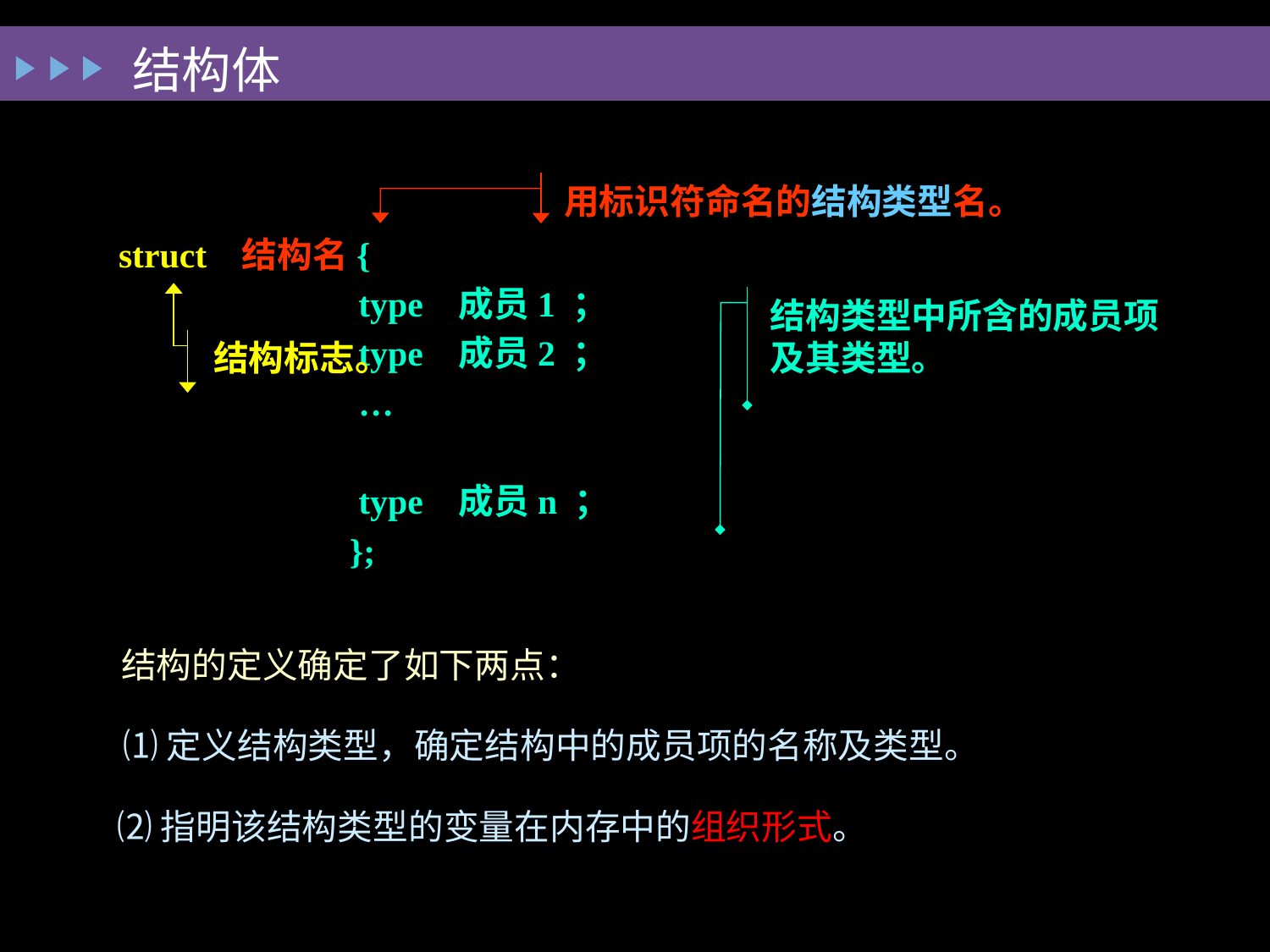

结构体
用标识符命名的结构类型名。
struct   结构名{
                           type   成员1 ；
                           type   成员2 ；
                           …

                           type   成员n ；
                          };
结构类型中所含的成员项及其类型。
结构标志。
结构的定义确定了如下两点：
⑴定义结构类型，确定结构中的成员项的名称及类型。
⑵指明该结构类型的变量在内存中的组织形式。